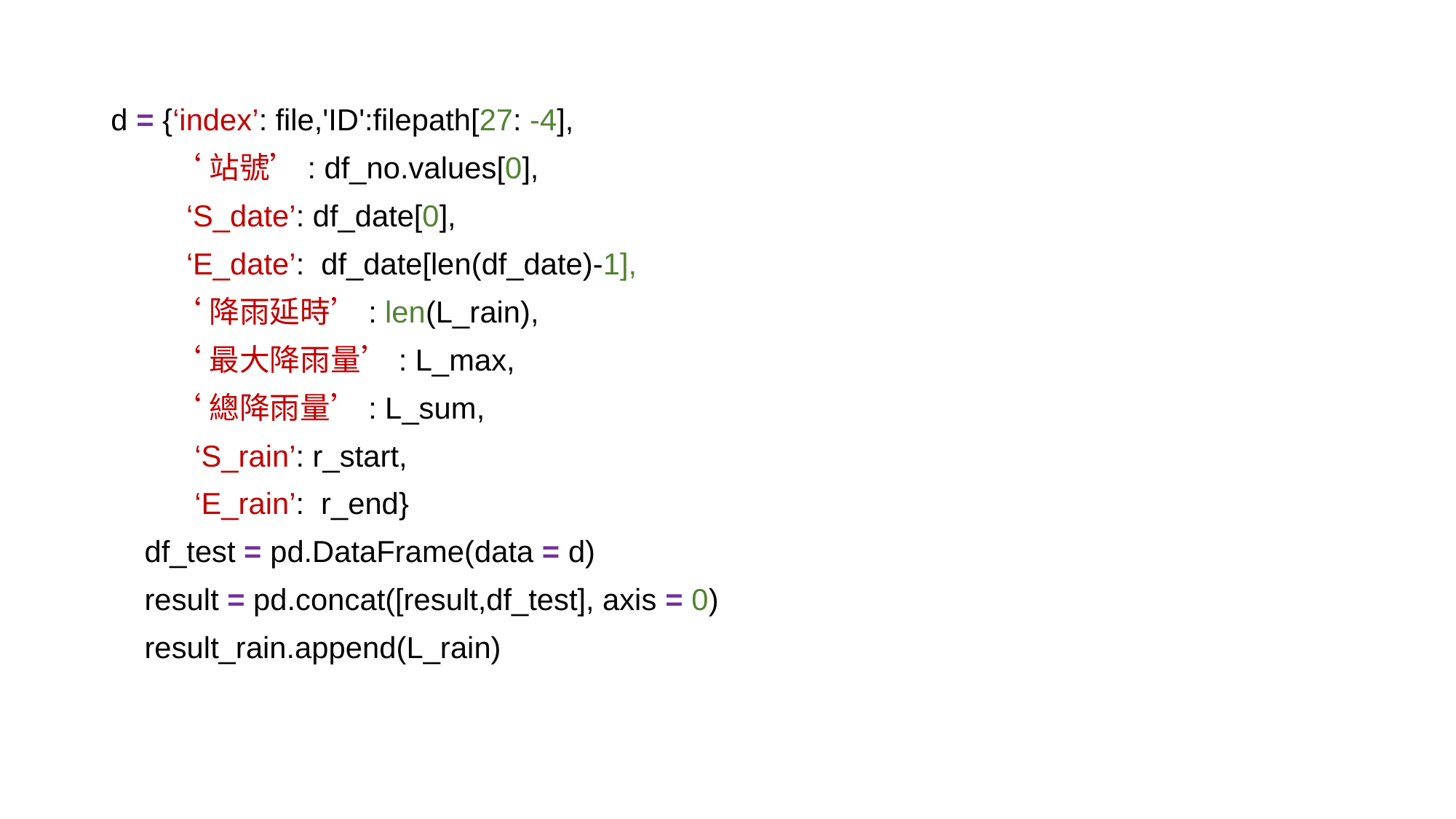

d = {‘index’: file,'ID':filepath[27: -4],
         ‘站號’: df_no.values[0],
         ‘S_date’: df_date[0],
         ‘E_date’:  df_date[len(df_date)-1],
         ‘降雨延時’: len(L_rain),
         ‘最大降雨量’: L_max,
         ‘總降雨量’: L_sum,
          ‘S_rain’: r_start,
          ‘E_rain’:  r_end}
    df_test = pd.DataFrame(data = d)
    result = pd.concat([result,df_test], axis = 0)
    result_rain.append(L_rain)